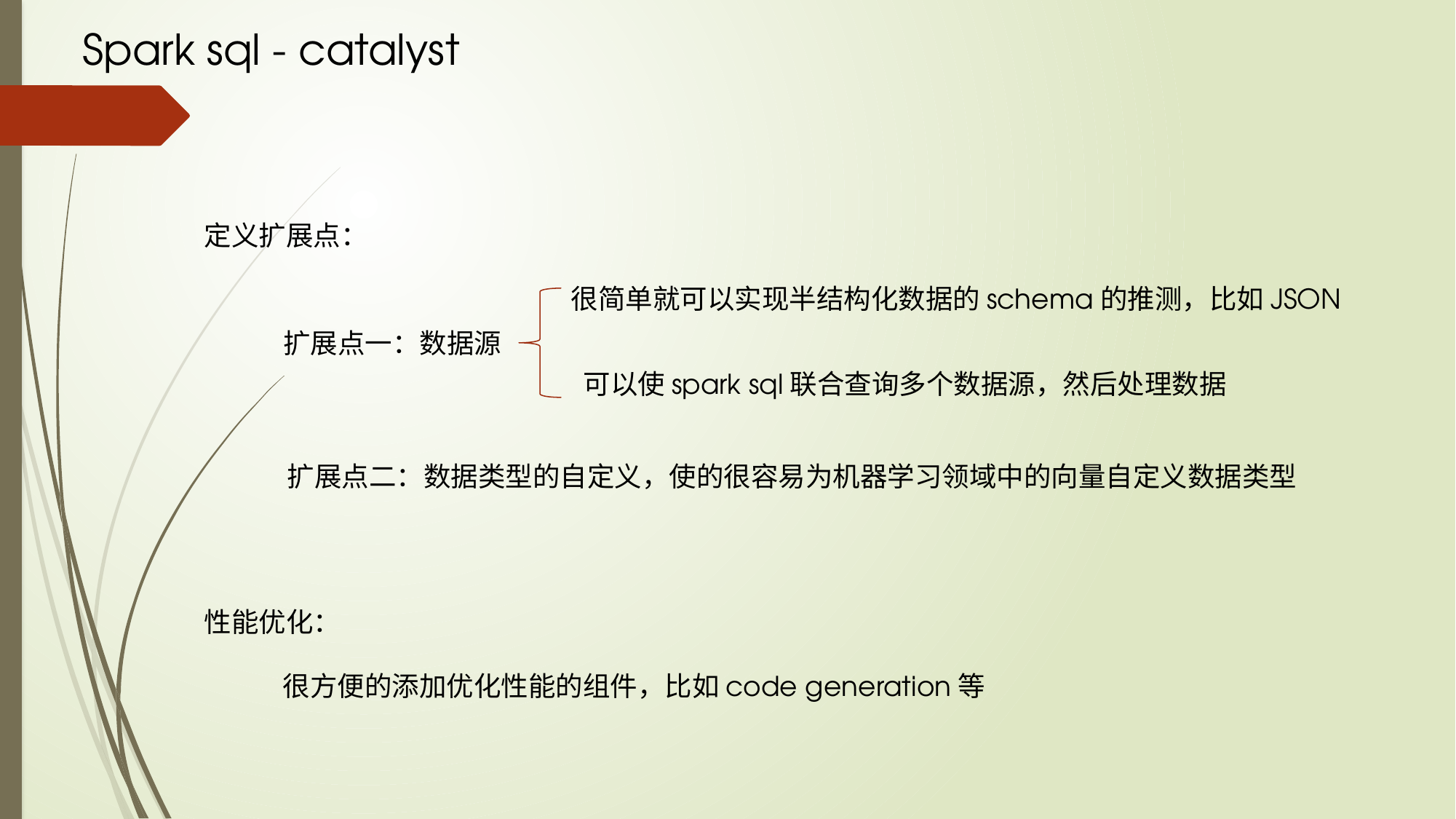

Spark sql - catalyst
定义扩展点：
很简单就可以实现半结构化数据的schema的推测，比如JSON

扩展点一：数据源
可以使spark sql联合查询多个数据源，然后处理数据
扩展点二：数据类型的自定义，使的很容易为机器学习领域中的向量自定义数据类型
性能优化：
很方便的添加优化性能的组件，比如code generation等